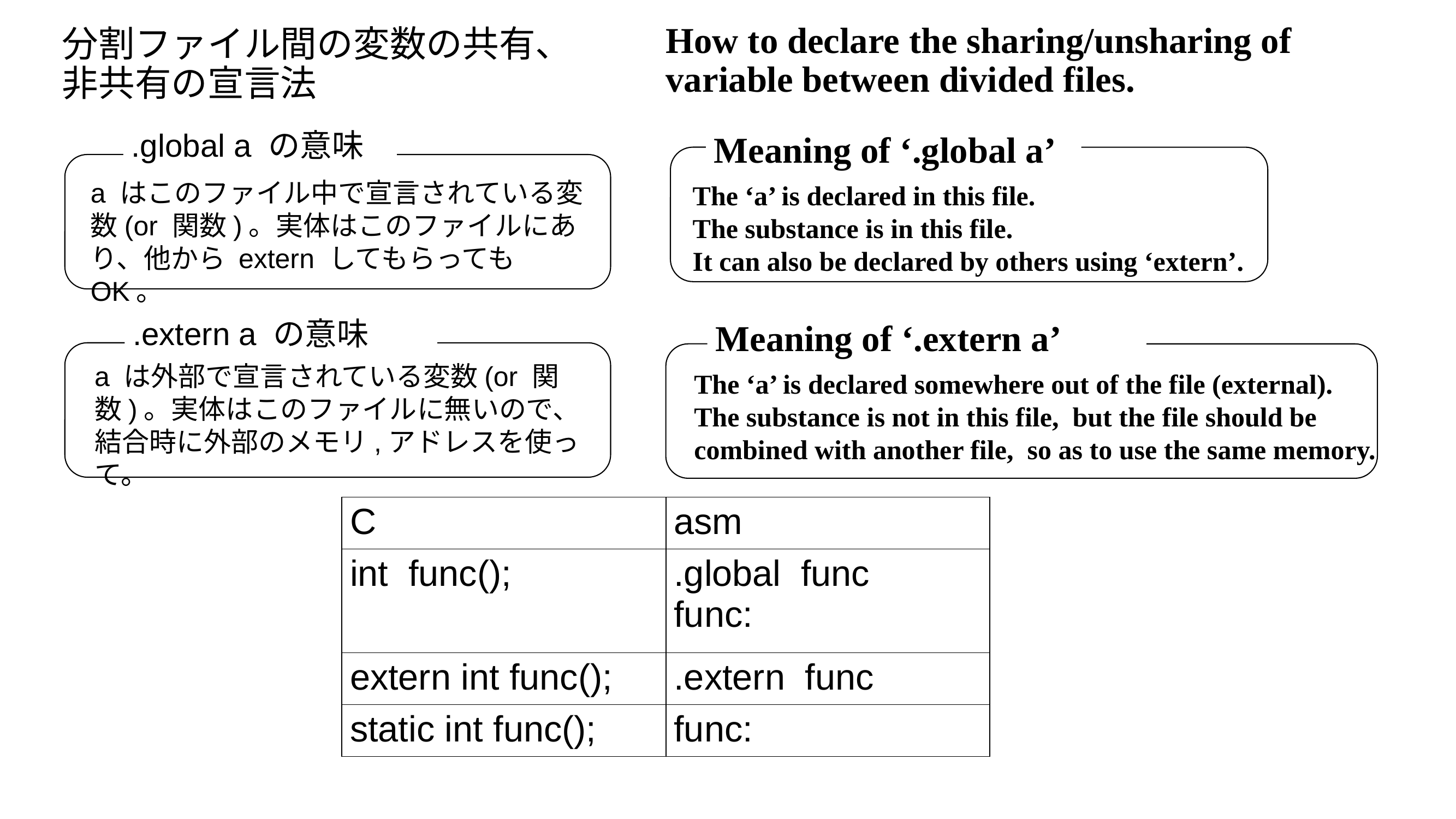

# 分割ファイル間の変数の共有、非共有の宣言法
How to declare the sharing/unsharing of variable between divided files.

.global a の意味
Meaning of ‘.global a’

a はこのファイル中で宣言されている変数(or 関数)。実体はこのファイルにあり、他から extern してもらってもOK。
The ‘a’ is declared in this file.
The substance is in this file.
It can also be declared by others using ‘extern’.
.extern a の意味
Meaning of ‘.extern a’

a は外部で宣言されている変数(or 関数)。実体はこのファイルに無いので、結合時に外部のメモリ,アドレスを使って。
The ‘a’ is declared somewhere out of the file (external).
The substance is not in this file,  but the file should be combined with another file,  so as to use the same memory.
| C | asm |
| --- | --- |
| int func(); | .global func func: |
| extern int func(); | .extern func |
| static int func(); | func: |